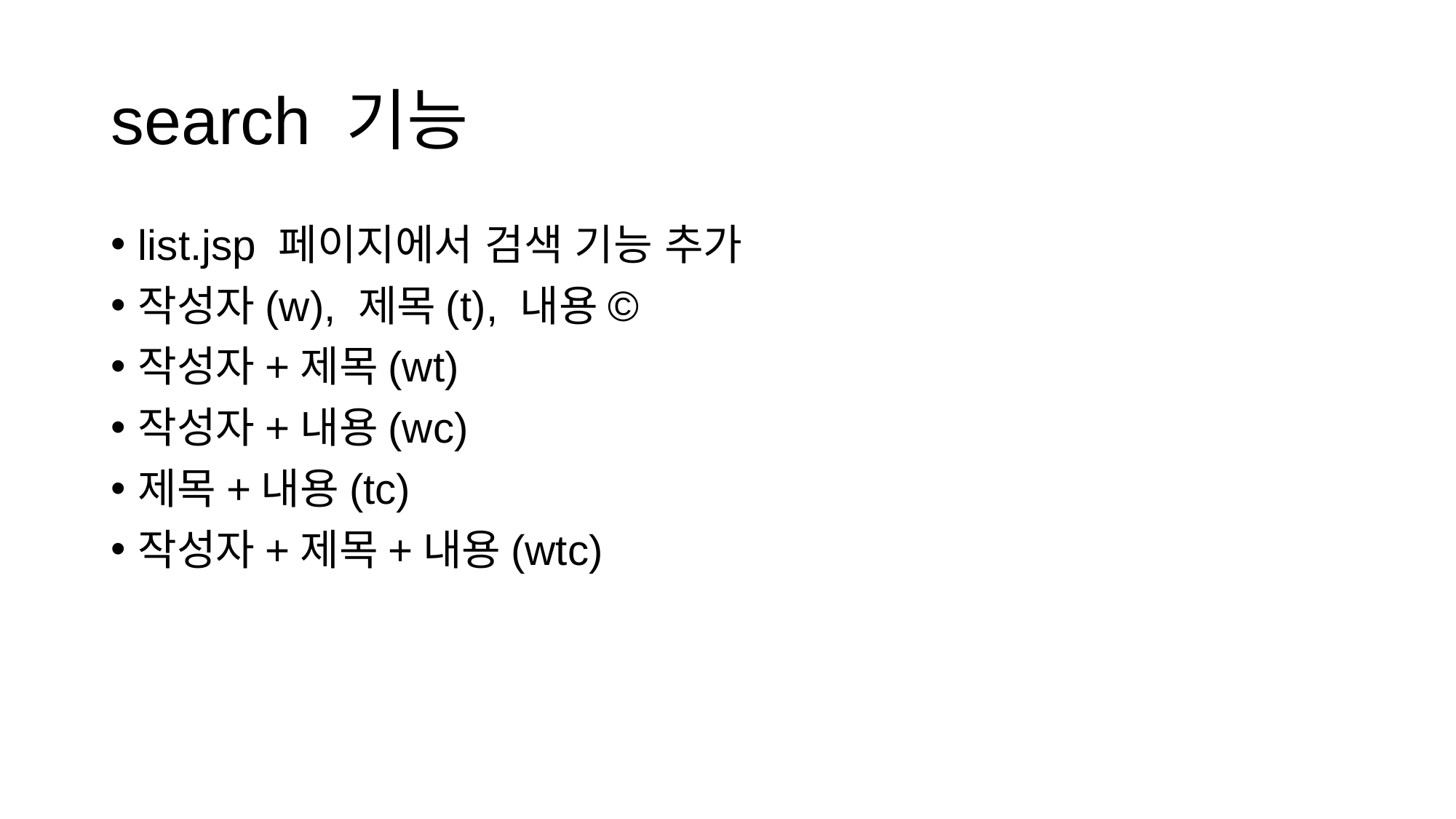

# search 기능
list.jsp 페이지에서 검색 기능 추가
작성자(w), 제목(t), 내용©
작성자+제목(wt)
작성자+내용(wc)
제목+내용(tc)
작성자+제목+내용(wtc)